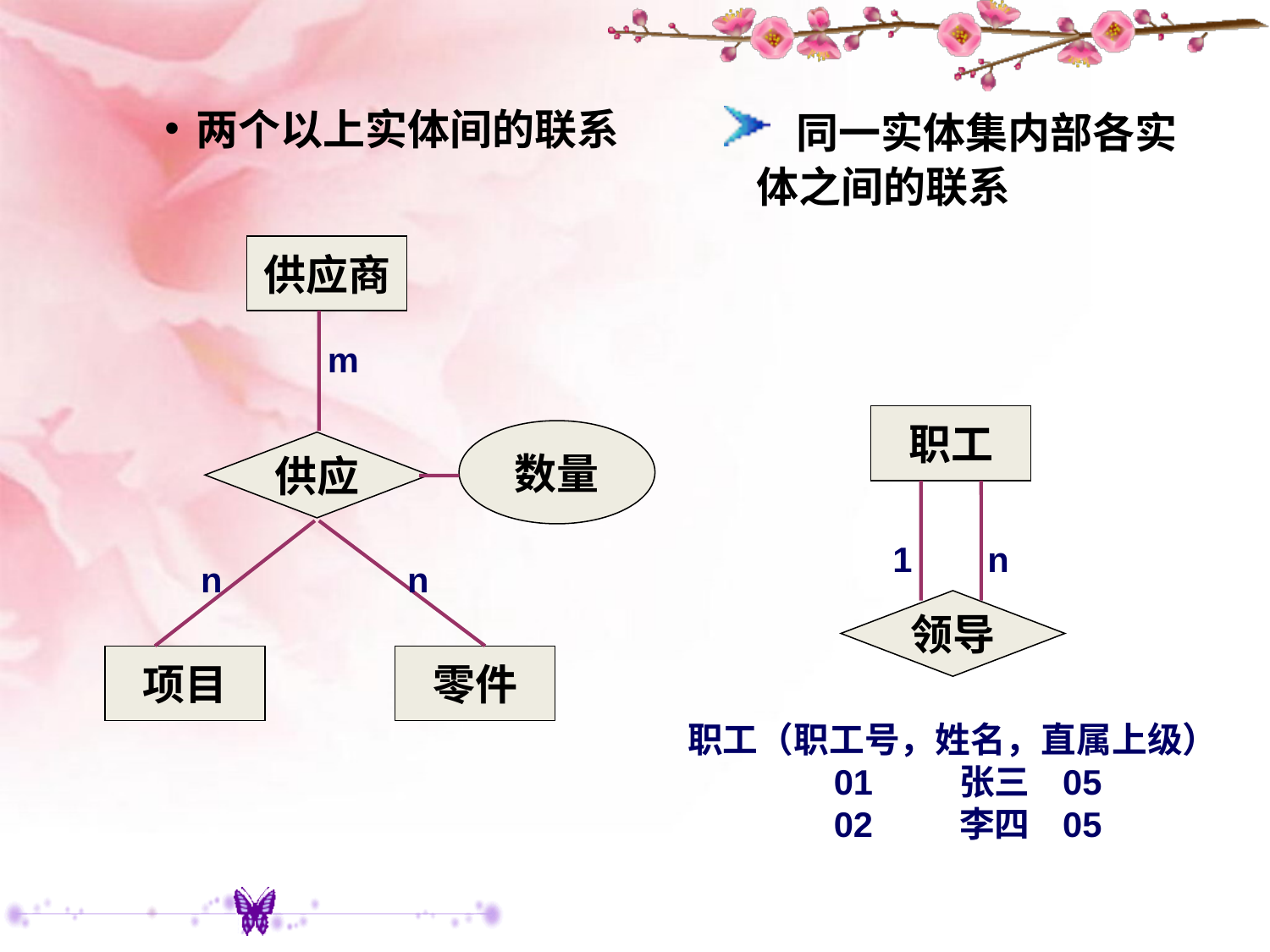

同一实体集内部各实体之间的联系
两个以上实体间的联系
供应商

m
职工
数量
供应

1
n
n
n
领导
项目
零件
职工（职工号，姓名，直属上级）
               01        张三   05
               02        李四   05